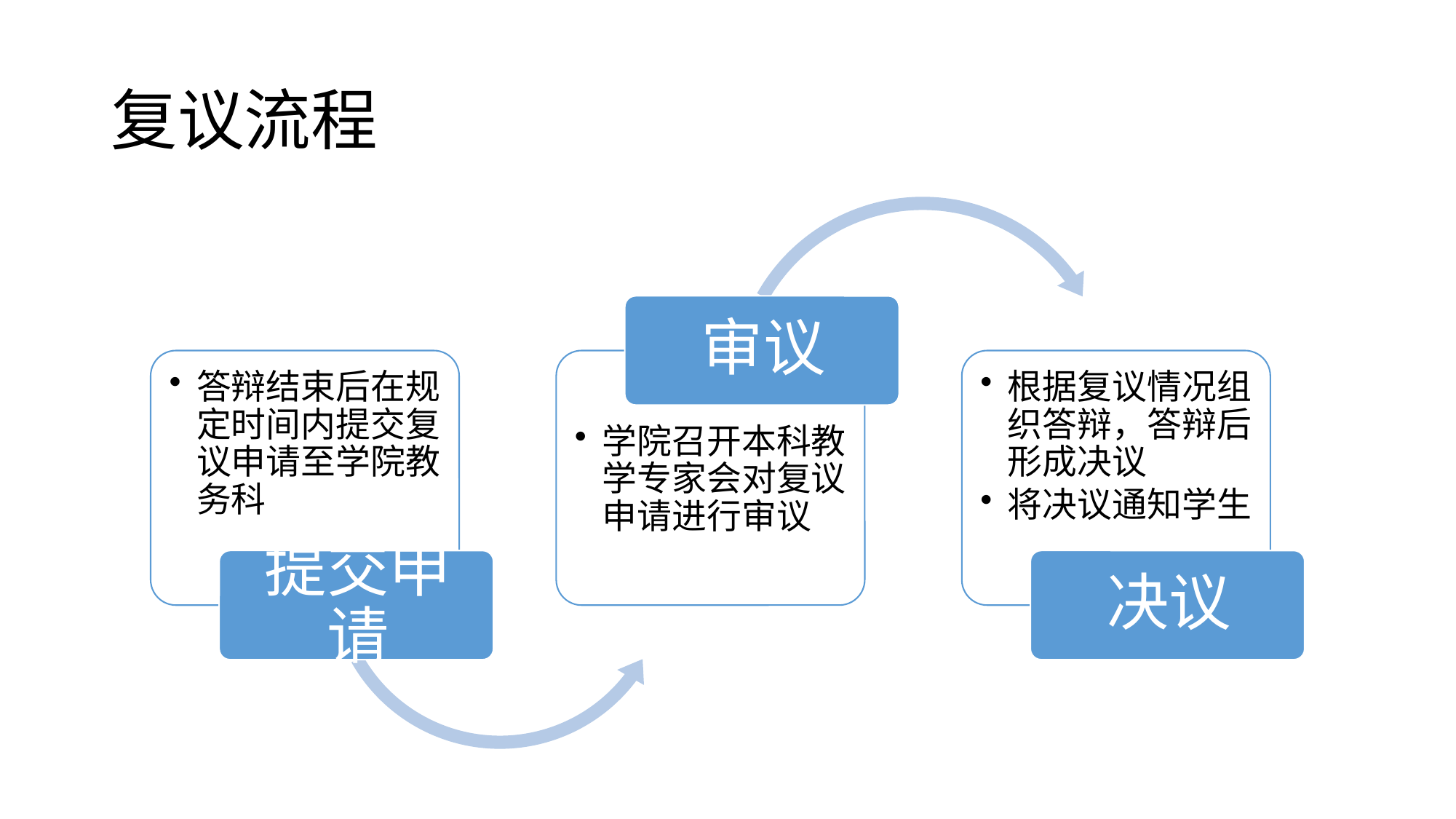

# 复议流程
答辩结束后在规定时间内提交复议申请至学院教务科
提交申请
学院召开本科教学专家会对复议申请进行审议
审议
根据复议情况组织答辩，答辩后形成决议
将决议通知学生
决议